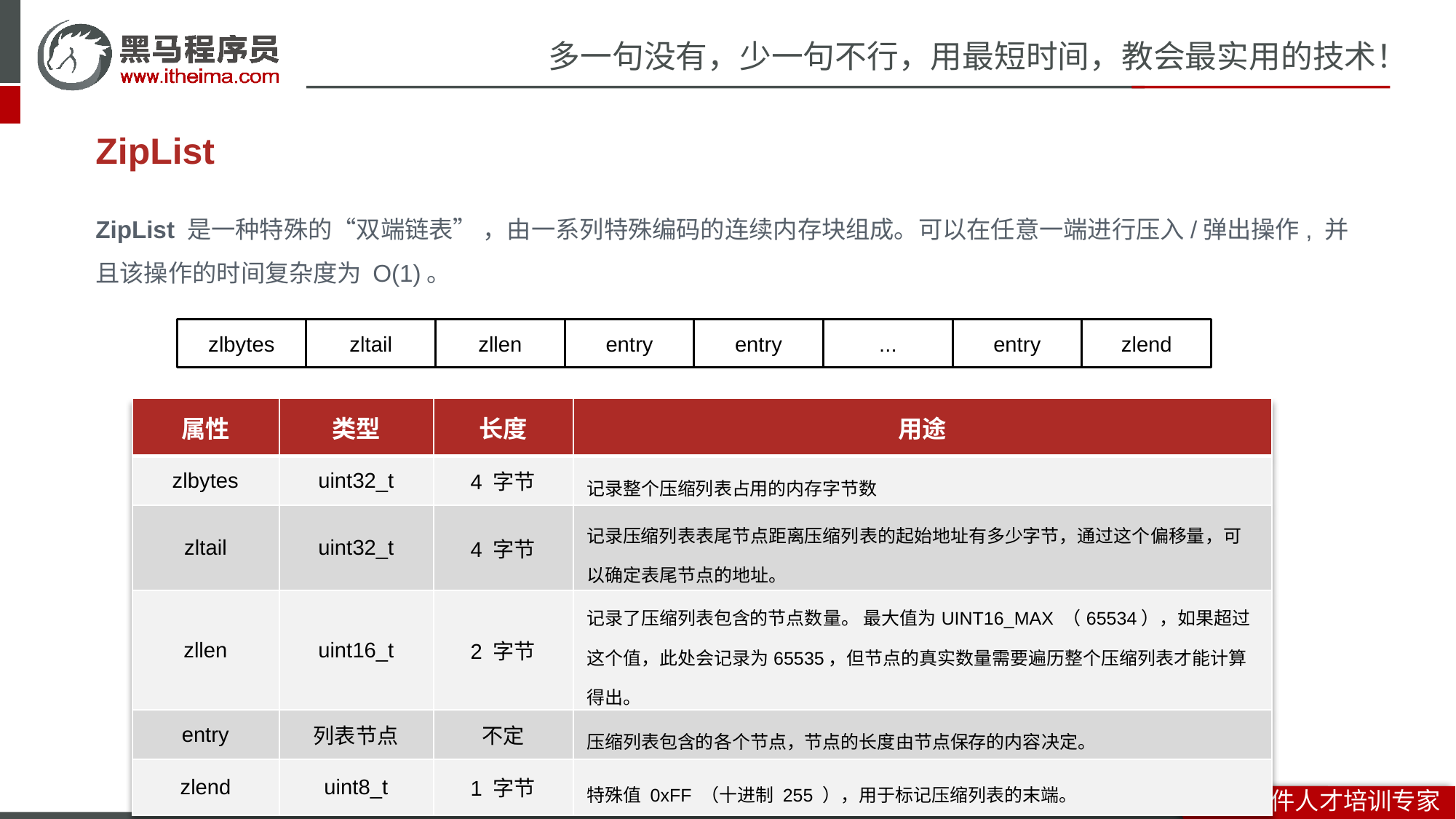

# ZipList
ZipList 是一种特殊的“双端链表” ，由一系列特殊编码的连续内存块组成。可以在任意一端进行压入/弹出操作, 并且该操作的时间复杂度为 O(1)。
zltail
zllen
entry
entry
...
entry
zlend
zlbytes
| 属性 | 类型 | 长度 | 用途 |
| --- | --- | --- | --- |
| zlbytes | uint32\_t | 4 字节 | 记录整个压缩列表占用的内存字节数 |
| zltail | uint32\_t | 4 字节 | 记录压缩列表表尾节点距离压缩列表的起始地址有多少字节，通过这个偏移量，可以确定表尾节点的地址。 |
| zllen | uint16\_t | 2 字节 | 记录了压缩列表包含的节点数量。 最大值为UINT16\_MAX （65534），如果超过这个值，此处会记录为65535，但节点的真实数量需要遍历整个压缩列表才能计算得出。 |
| entry | 列表节点 | 不定 | 压缩列表包含的各个节点，节点的长度由节点保存的内容决定。 |
| zlend | uint8\_t | 1 字节 | 特殊值 0xFF （十进制 255 ），用于标记压缩列表的末端。 |